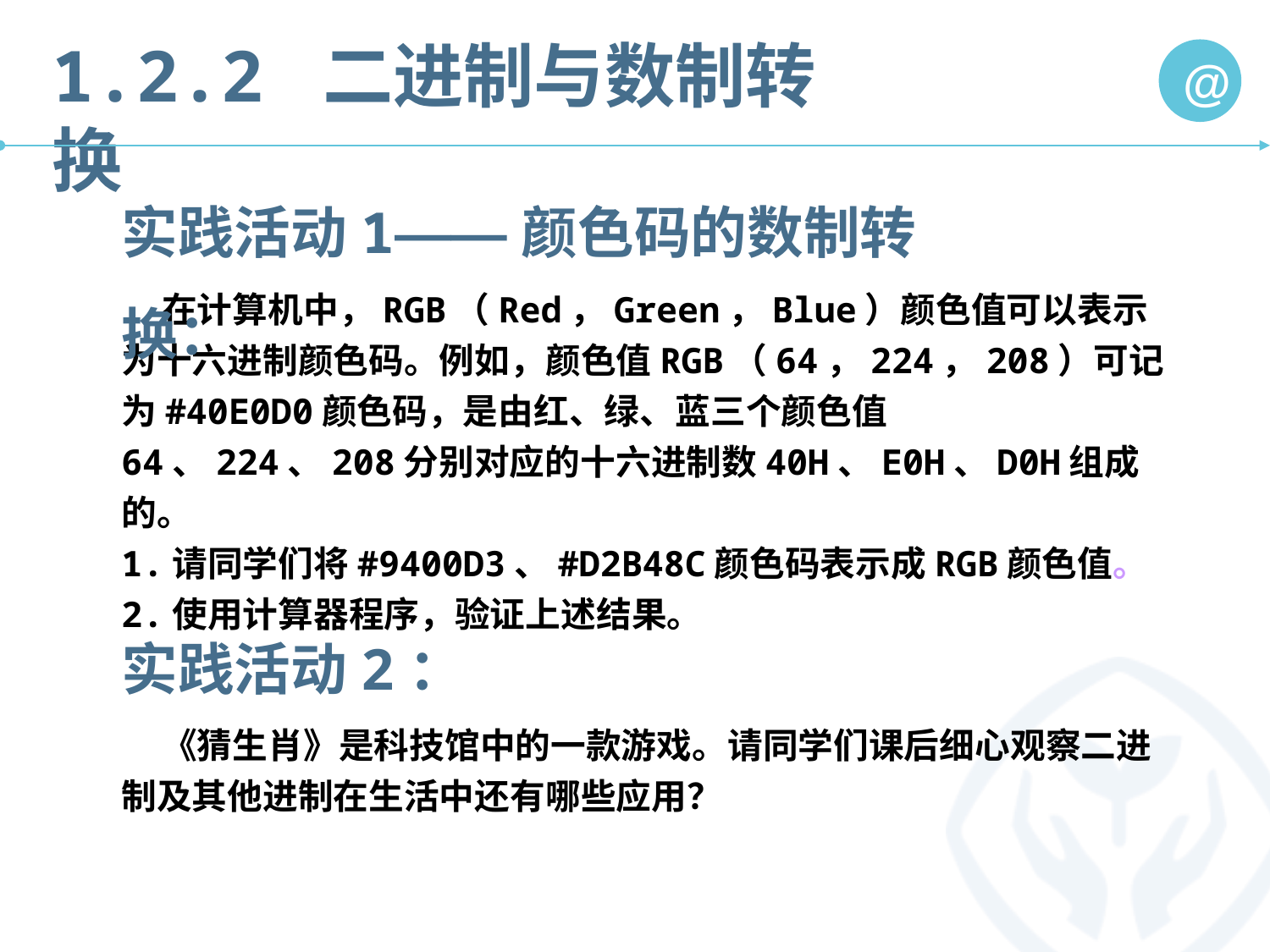

实践活动1——颜色码的数制转换：
    在计算机中，RGB（Red，Green，Blue）颜色值可以表示为十六进制颜色码。例如，颜色值RGB（64，224，208）可记为#40E0D0颜色码，是由红、绿、蓝三个颜色值64、224、208分别对应的十六进制数40H、E0H、D0H组成的。
1.请同学们将#9400D3、#D2B48C颜色码表示成RGB颜色值。
2.使用计算器程序，验证上述结果。
实践活动2：
    《猜生肖》是科技馆中的一款游戏。请同学们课后细心观察二进制及其他进制在生活中还有哪些应用？